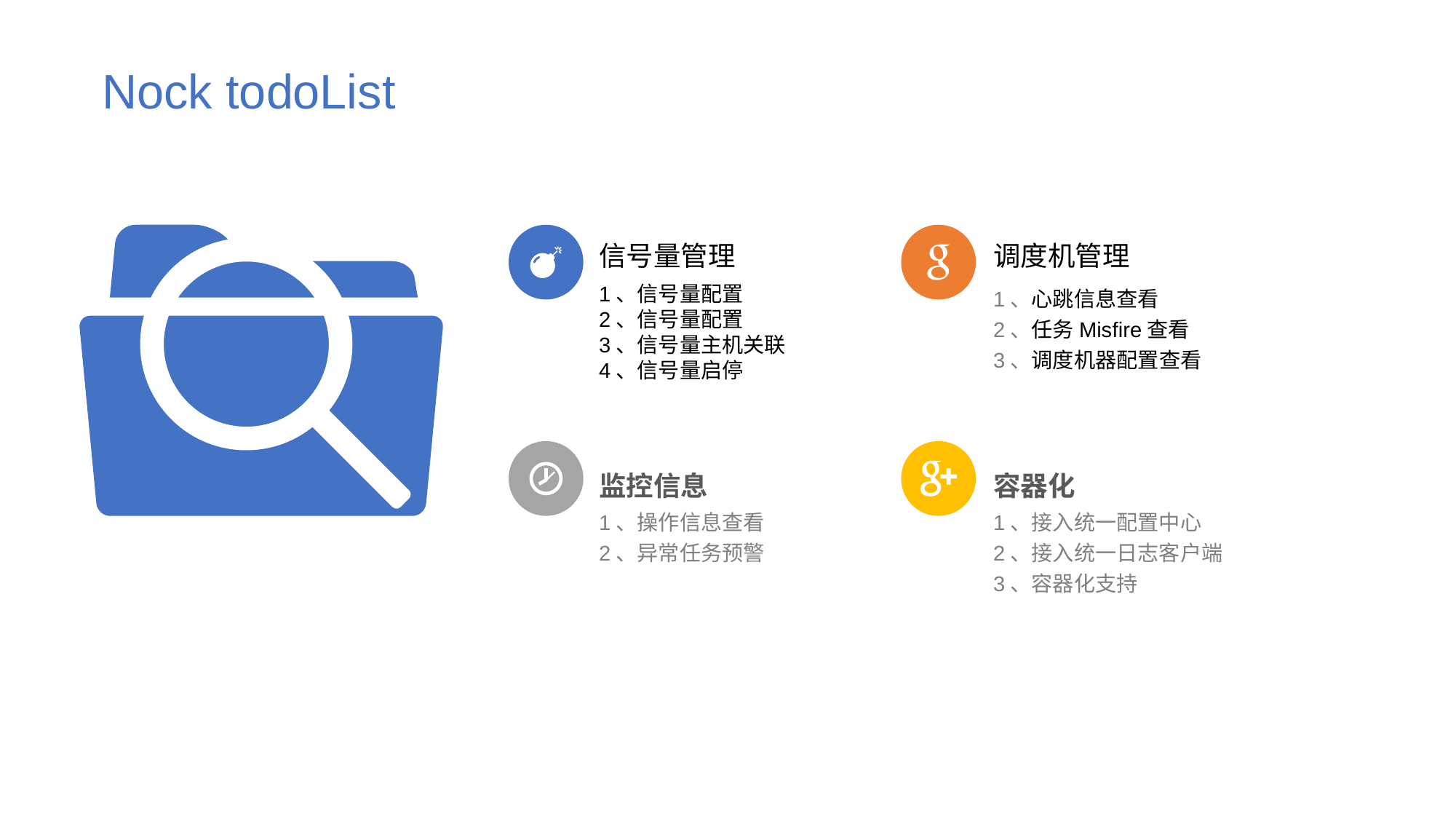

Nock todoList

信号量管理
1、信号量配置
2、信号量配置
3、信号量主机关联
4、信号量启停
调度机管理
1、心跳信息查看
2、任务Misfire查看
3、调度机器配置查看

监控信息
1、操作信息查看
2、异常任务预警
容器化
1、接入统一配置中心
2、接入统一日志客户端
3、容器化支持